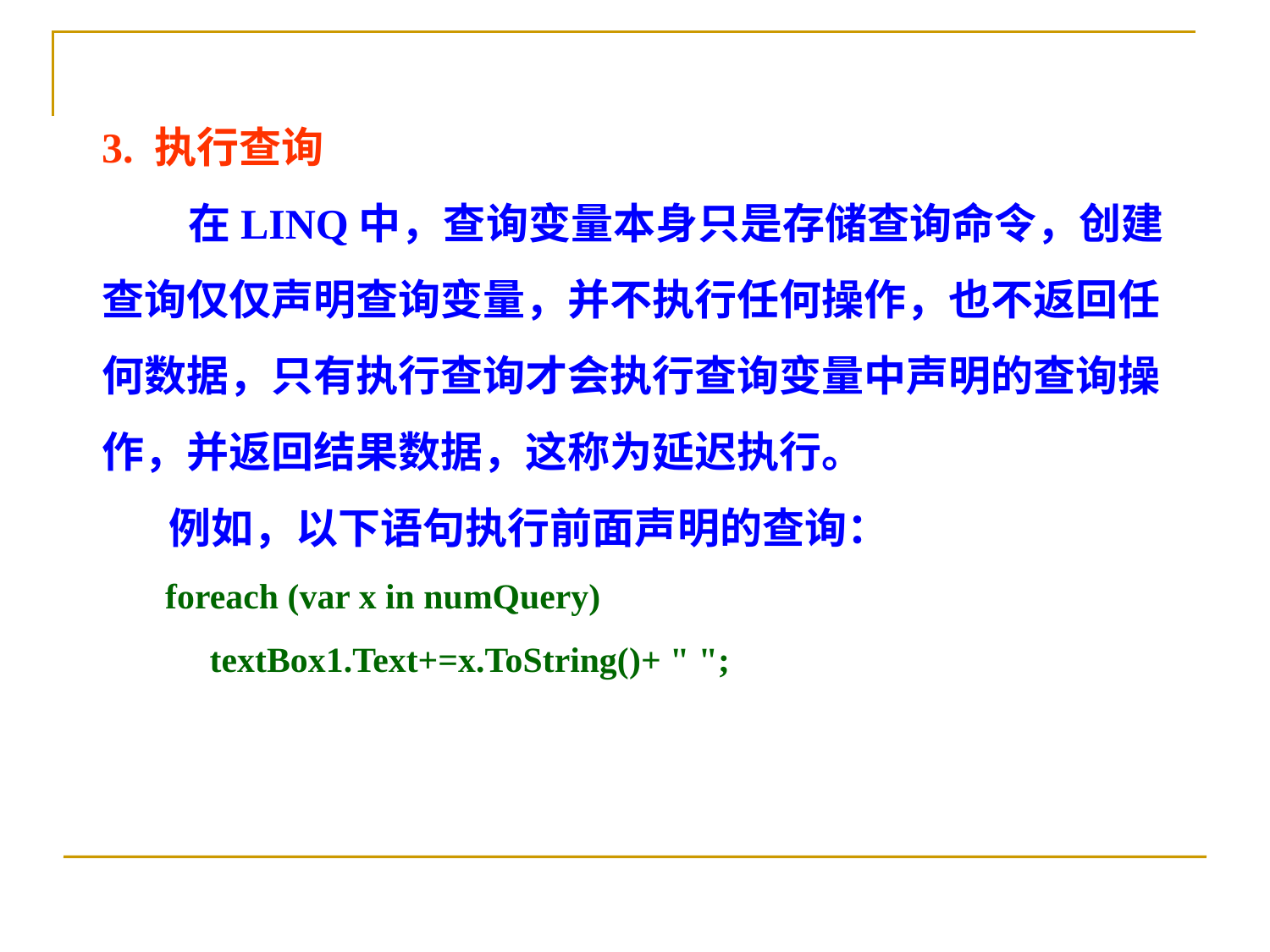

3. 执行查询
        在LINQ中，查询变量本身只是存储查询命令，创建查询仅仅声明查询变量，并不执行任何操作，也不返回任何数据，只有执行查询才会执行查询变量中声明的查询操作，并返回结果数据，这称为延迟执行。
      例如，以下语句执行前面声明的查询：
foreach (var x in numQuery)
     textBox1.Text+=x.ToString()+ " ";